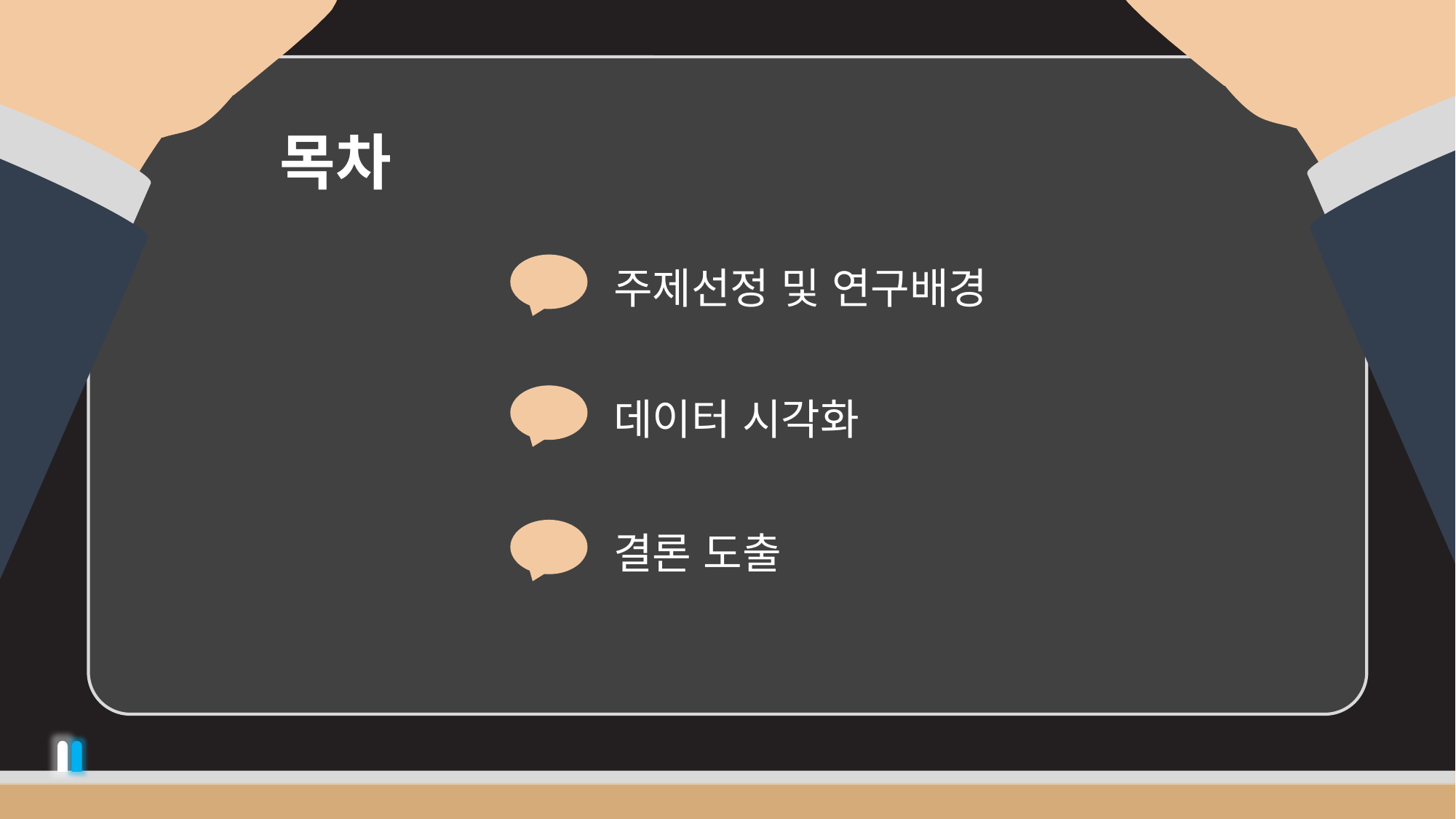

목차

주제선정 및 연구배경

데이터 시각화

결론 도출